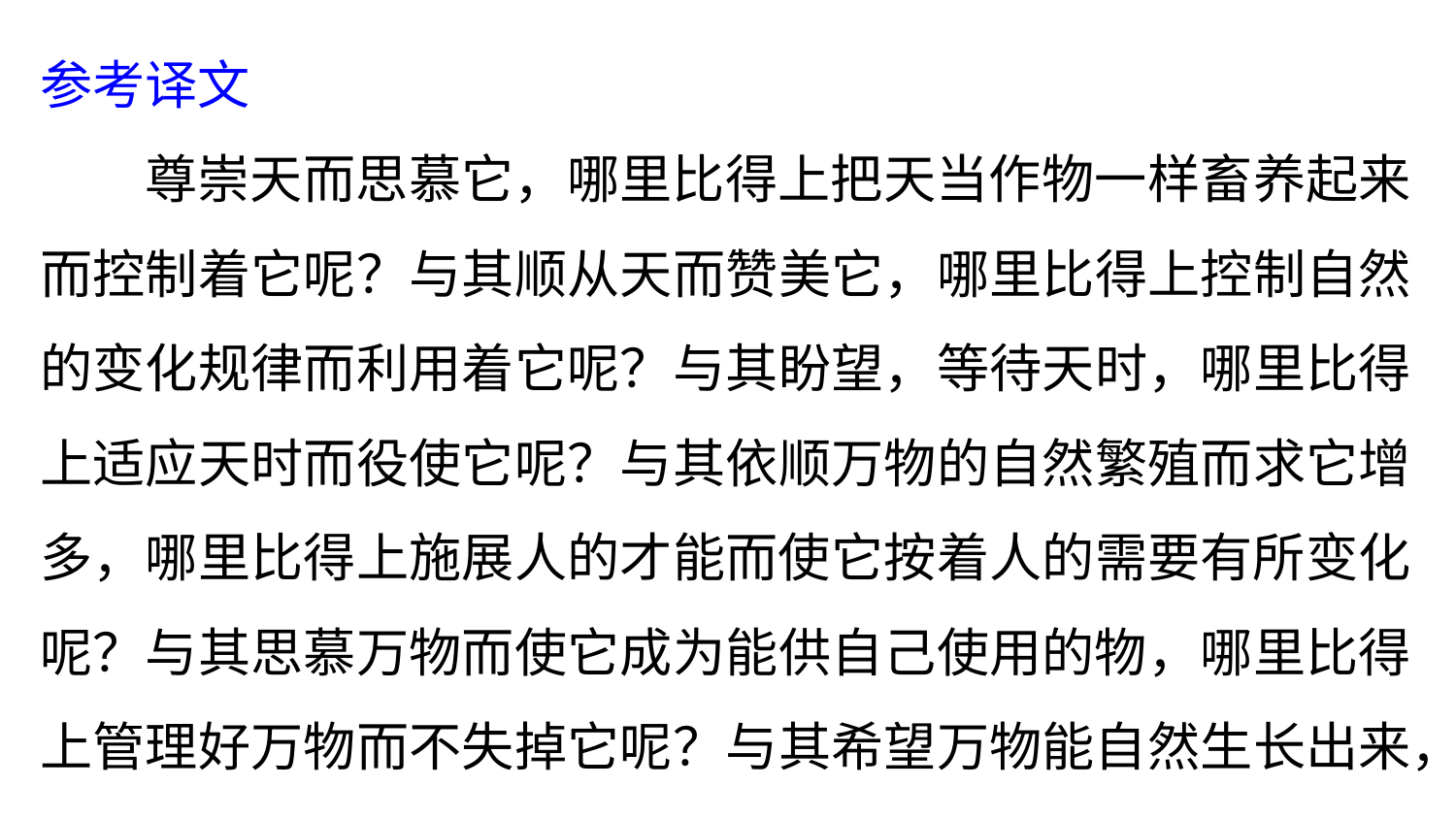

参考译文
尊崇天而思慕它，哪里比得上把天当作物一样畜养起来而控制着它呢？与其顺从天而赞美它，哪里比得上控制自然的变化规律而利用着它呢？与其盼望，等待天时，哪里比得上适应天时而役使它呢？与其依顺万物的自然繁殖而求它增多，哪里比得上施展人的才能而使它按着人的需要有所变化呢？与其思慕万物而使它成为能供自己使用的物，哪里比得上管理好万物而不失掉它呢？与其希望万物能自然生长出来，